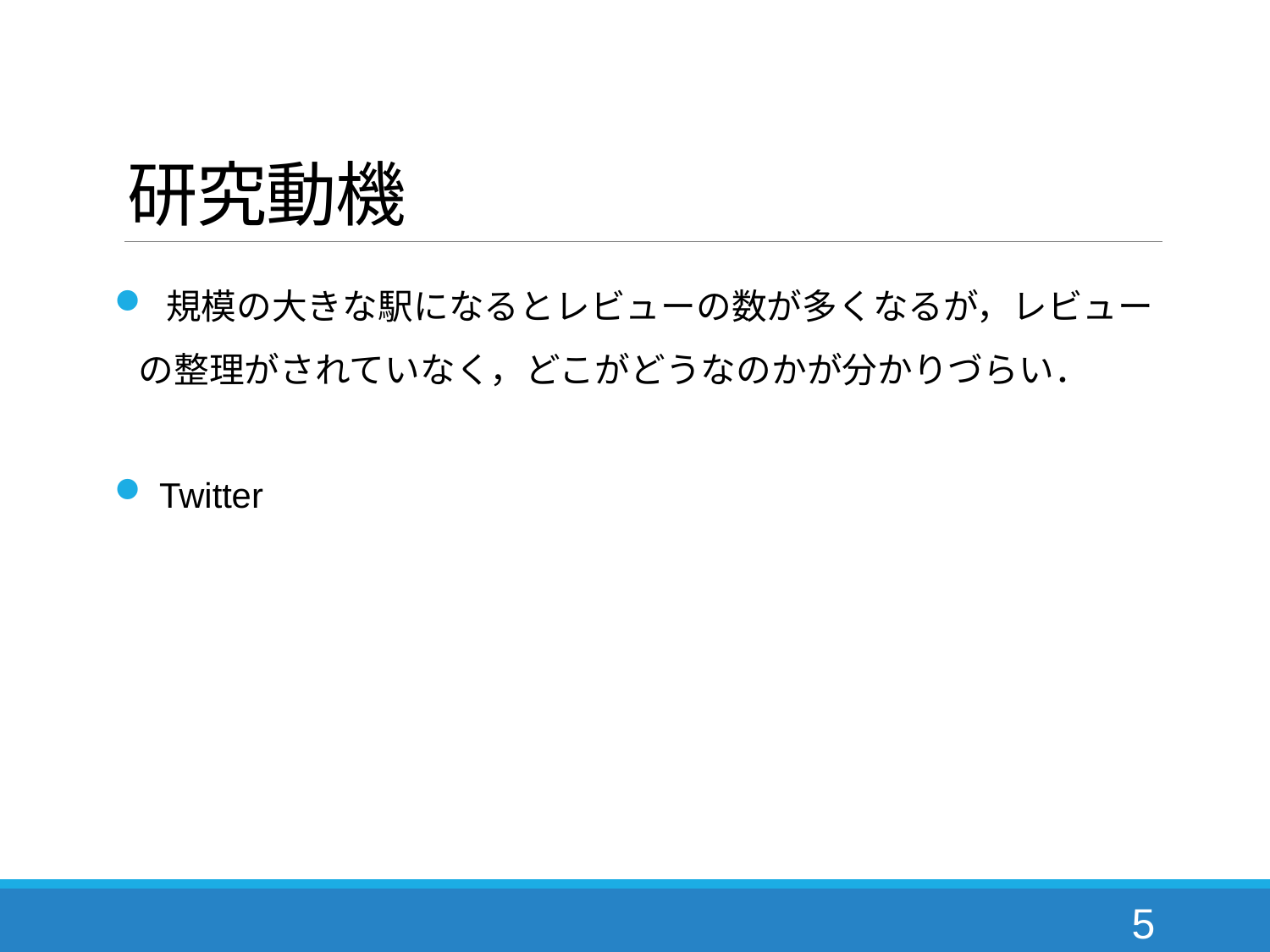

# 研究動機
 規模の大きな駅になるとレビューの数が多くなるが，レビューの整理がされていなく，どこがどうなのかが分かりづらい．

 Twitter
5